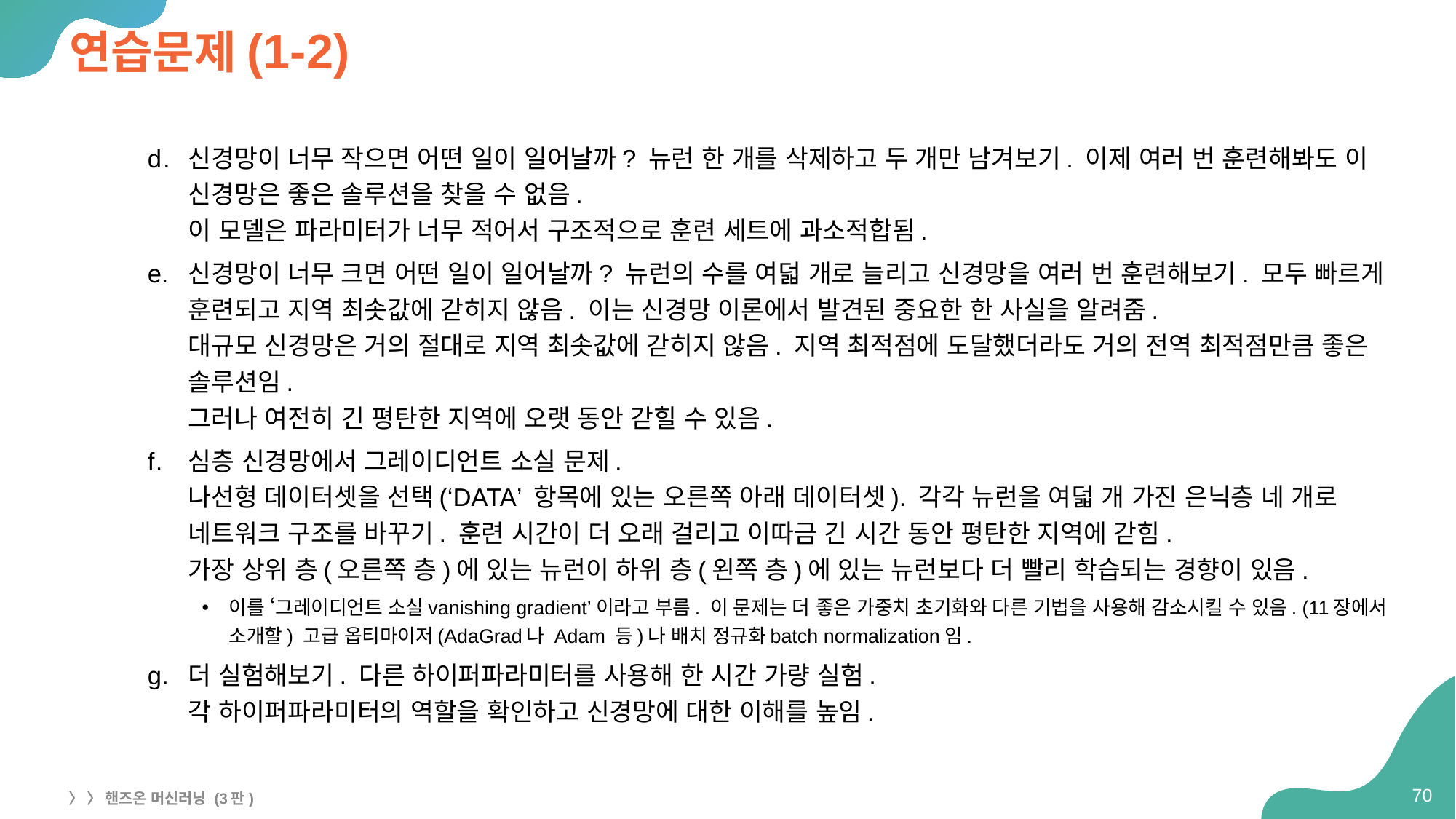

# 연습문제(1-2)
신경망이 너무 작으면 어떤 일이 일어날까? 뉴런 한 개를 삭제하고 두 개만 남겨보기. 이제 여러 번 훈련해봐도 이 신경망은 좋은 솔루션을 찾을 수 없음.
이 모델은 파라미터가 너무 적어서 구조적으로 훈련 세트에 과소적합됨.
신경망이 너무 크면 어떤 일이 일어날까? 뉴런의 수를 여덟 개로 늘리고 신경망을 여러 번 훈련해보기. 모두 빠르게 훈련되고 지역 최솟값에 갇히지 않음. 이는 신경망 이론에서 발견된 중요한 한 사실을 알려줌.
대규모 신경망은 거의 절대로 지역 최솟값에 갇히지 않음. 지역 최적점에 도달했더라도 거의 전역 최적점만큼 좋은 솔루션임.
그러나 여전히 긴 평탄한 지역에 오랫 동안 갇힐 수 있음.
심층 신경망에서 그레이디언트 소실 문제.
나선형 데이터셋을 선택(‘DATA’ 항목에 있는 오른쪽 아래 데이터셋). 각각 뉴런을 여덟 개 가진 은닉층 네 개로 네트워크 구조를 바꾸기. 훈련 시간이 더 오래 걸리고 이따금 긴 시간 동안 평탄한 지역에 갇힘.
가장 상위 층(오른쪽 층)에 있는 뉴런이 하위 층(왼쪽 층)에 있는 뉴런보다 더 빨리 학습되는 경향이 있음.
이를 ‘그레이디언트 소실vanishing gradient’이라고 부름. 이 문제는 더 좋은 가중치 초기화와 다른 기법을 사용해 감소시킬 수 있음. (11장에서 소개할) 고급 옵티마이저(AdaGrad나 Adam 등)나 배치 정규화batch normalization임.
더 실험해보기. 다른 하이퍼파라미터를 사용해 한 시간 가량 실험.
각 하이퍼파라미터의 역할을 확인하고 신경망에 대한 이해를 높임.
70
〉 〉 핸즈온 머신러닝 (3판)